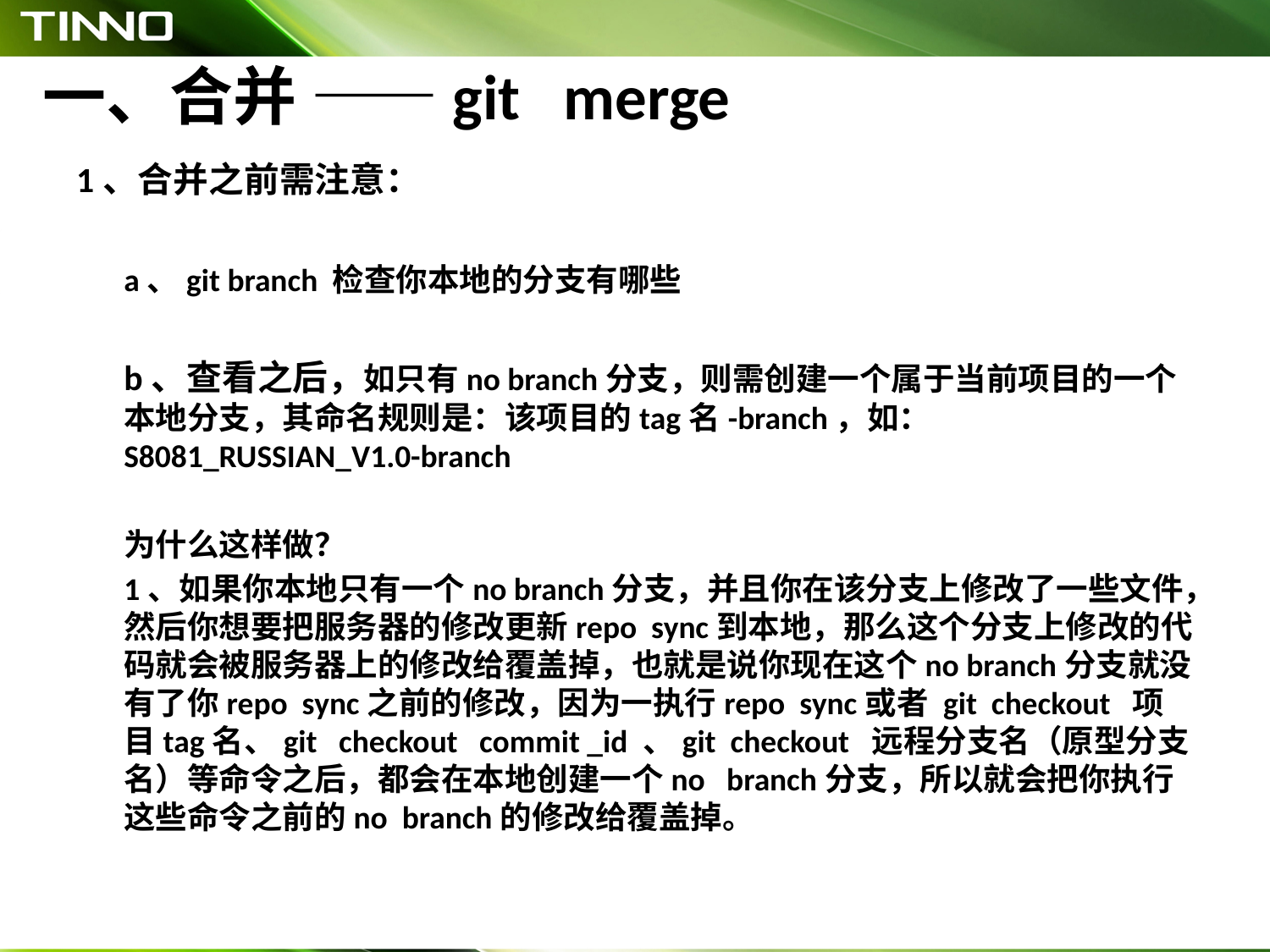

# 一、合并 ——git   merge
1、合并之前需注意：

	a、git branch 检查你本地的分支有哪些

	b、查看之后，如只有no branch分支，则需创建一个属于当前项目的一个本地分支，其命名规则是：该项目的tag名-branch，如：S8081_RUSSIAN_V1.0-branch

	为什么这样做？
	1、如果你本地只有一个no branch分支，并且你在该分支上修改了一些文件，然后你想要把服务器的修改更新repo  sync到本地，那么这个分支上修改的代码就会被服务器上的修改给覆盖掉，也就是说你现在这个no branch分支就没有了你repo  sync之前的修改，因为一执行repo  sync或者 git  checkout  项目tag名、git   checkout   commit _id 、git  checkout  远程分支名（原型分支名）等命令之后，都会在本地创建一个no   branch分支，所以就会把你执行这些命令之前的no  branch的修改给覆盖掉。